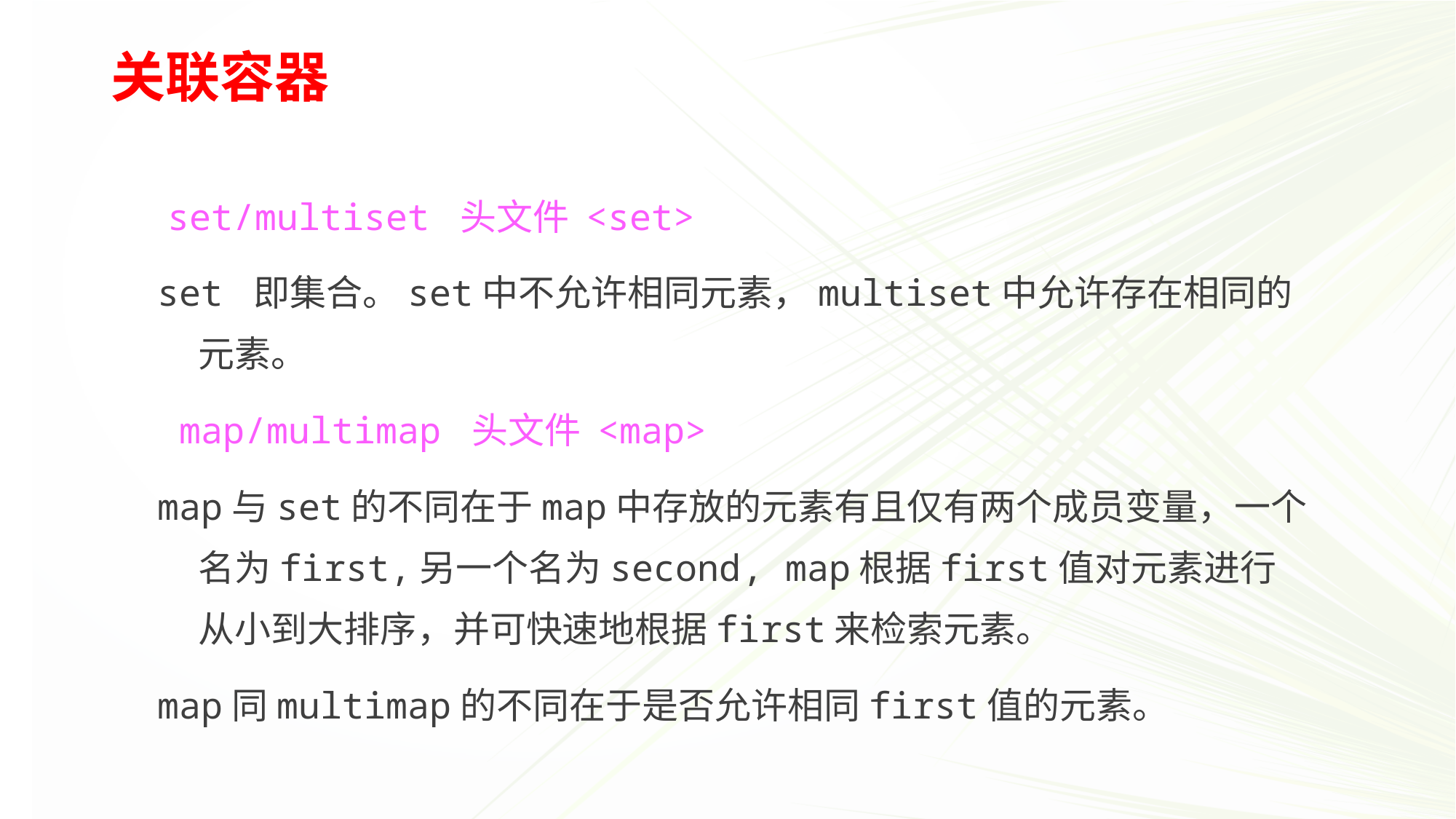

# 关联容器
 set/multiset 头文件 <set>
set 即集合。set中不允许相同元素，multiset中允许存在相同的元素。
 map/multimap 头文件 <map>
map与set的不同在于map中存放的元素有且仅有两个成员变量，一个名为first,另一个名为second, map根据first值对元素进行从小到大排序，并可快速地根据first来检索元素。
map同multimap的不同在于是否允许相同first值的元素。